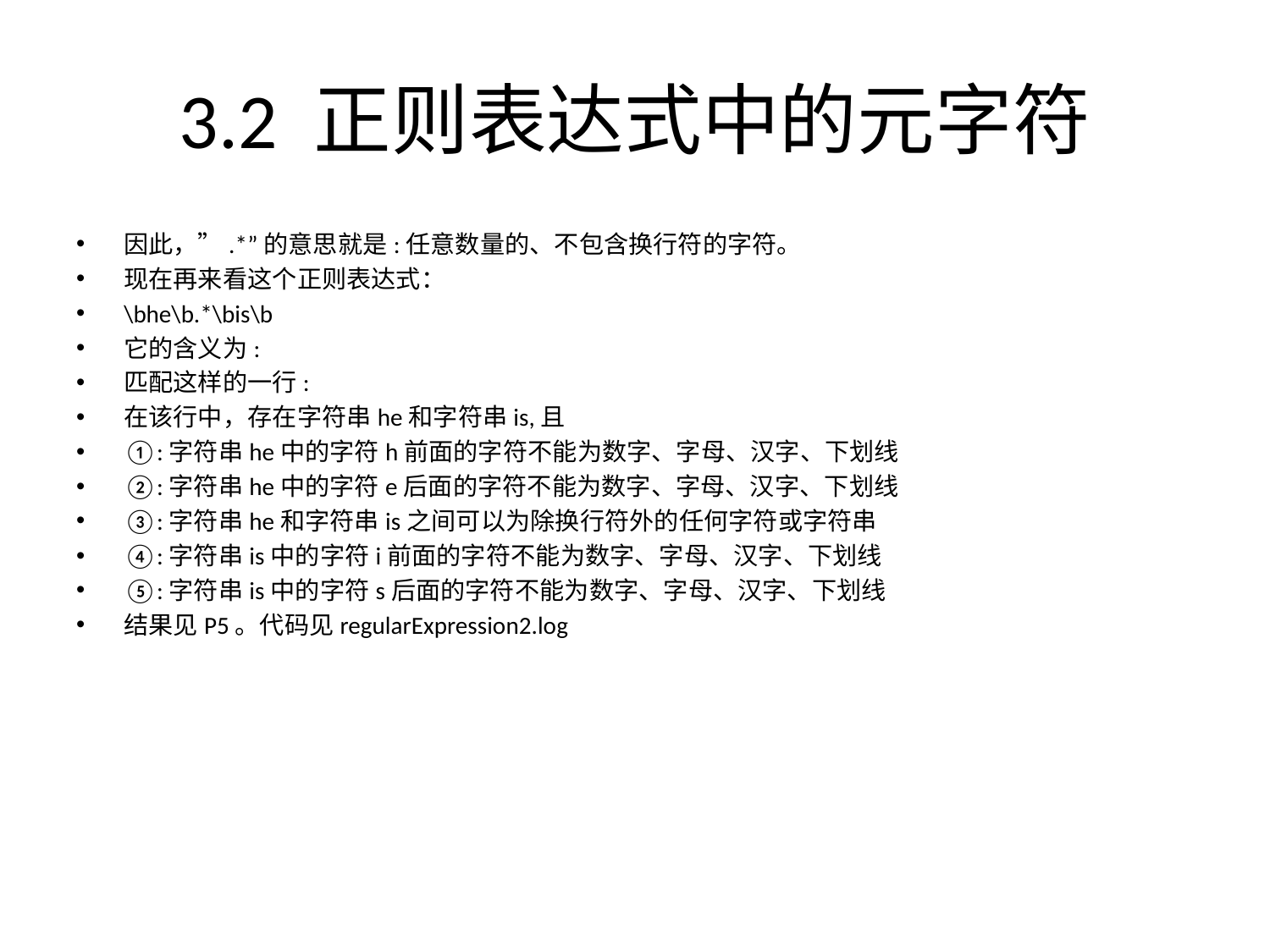

# 3.2 正则表达式中的元字符
因此，”.*”的意思就是:任意数量的、不包含换行符的字符。
现在再来看这个正则表达式：
\bhe\b.*\bis\b
它的含义为:
匹配这样的一行:
在该行中，存在字符串he和字符串is,且
①:字符串he中的字符h前面的字符不能为数字、字母、汉字、下划线
②:字符串he中的字符e后面的字符不能为数字、字母、汉字、下划线
③:字符串he和字符串is之间可以为除换行符外的任何字符或字符串
④:字符串is中的字符i前面的字符不能为数字、字母、汉字、下划线
⑤:字符串is中的字符s后面的字符不能为数字、字母、汉字、下划线
结果见P5。代码见regularExpression2.log